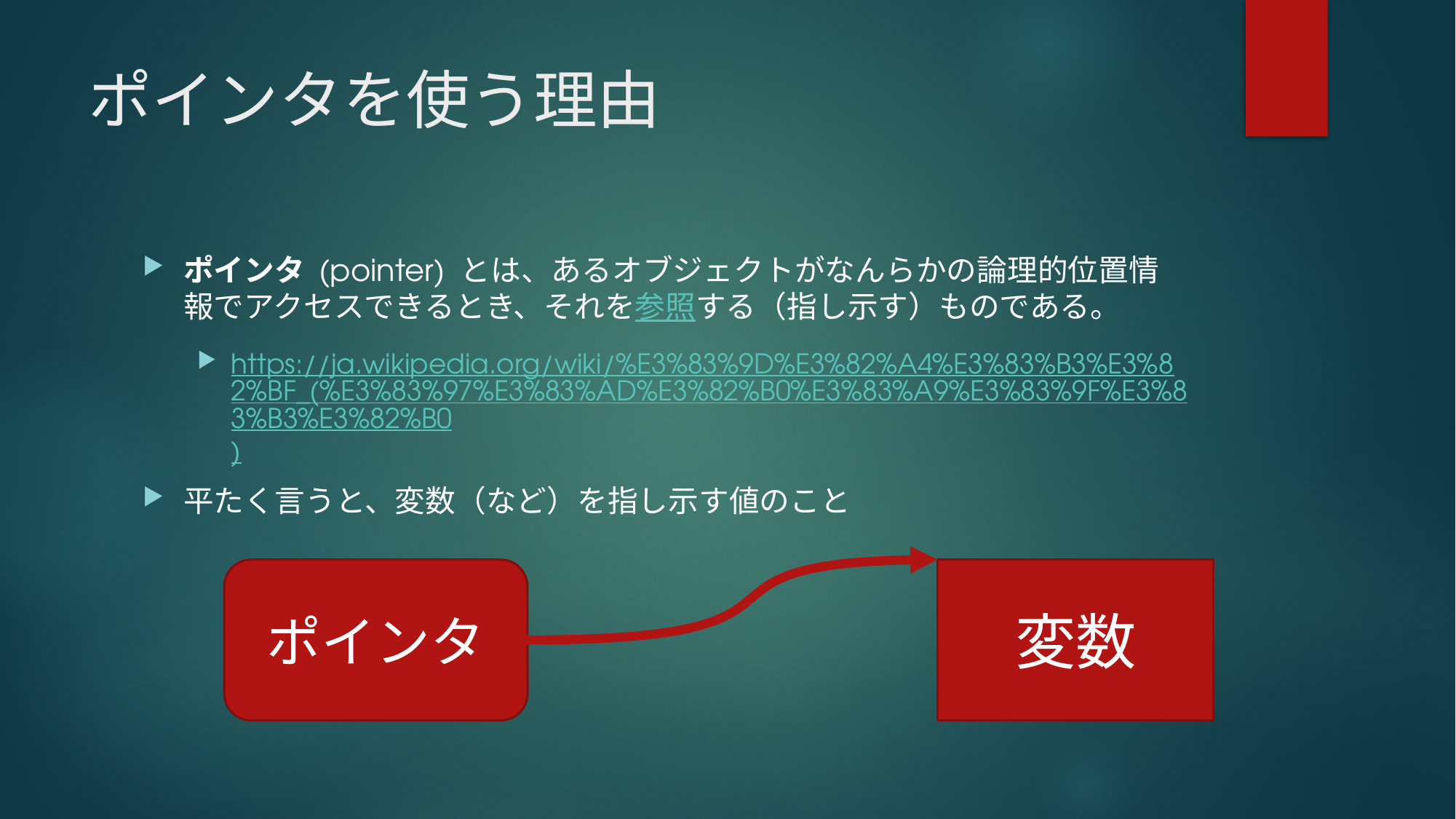

# ポインタを使う理由
ポインタ (pointer) とは、あるオブジェクトがなんらかの論理的位置情報でアクセスできるとき、それを参照する（指し示す）ものである。
https://ja.wikipedia.org/wiki/%E3%83%9D%E3%82%A4%E3%83%B3%E3%82%BF_(%E3%83%97%E3%83%AD%E3%82%B0%E3%83%A9%E3%83%9F%E3%83%B3%E3%82%B0)
平たく言うと、変数（など）を指し示す値のこと
ポインタ
変数